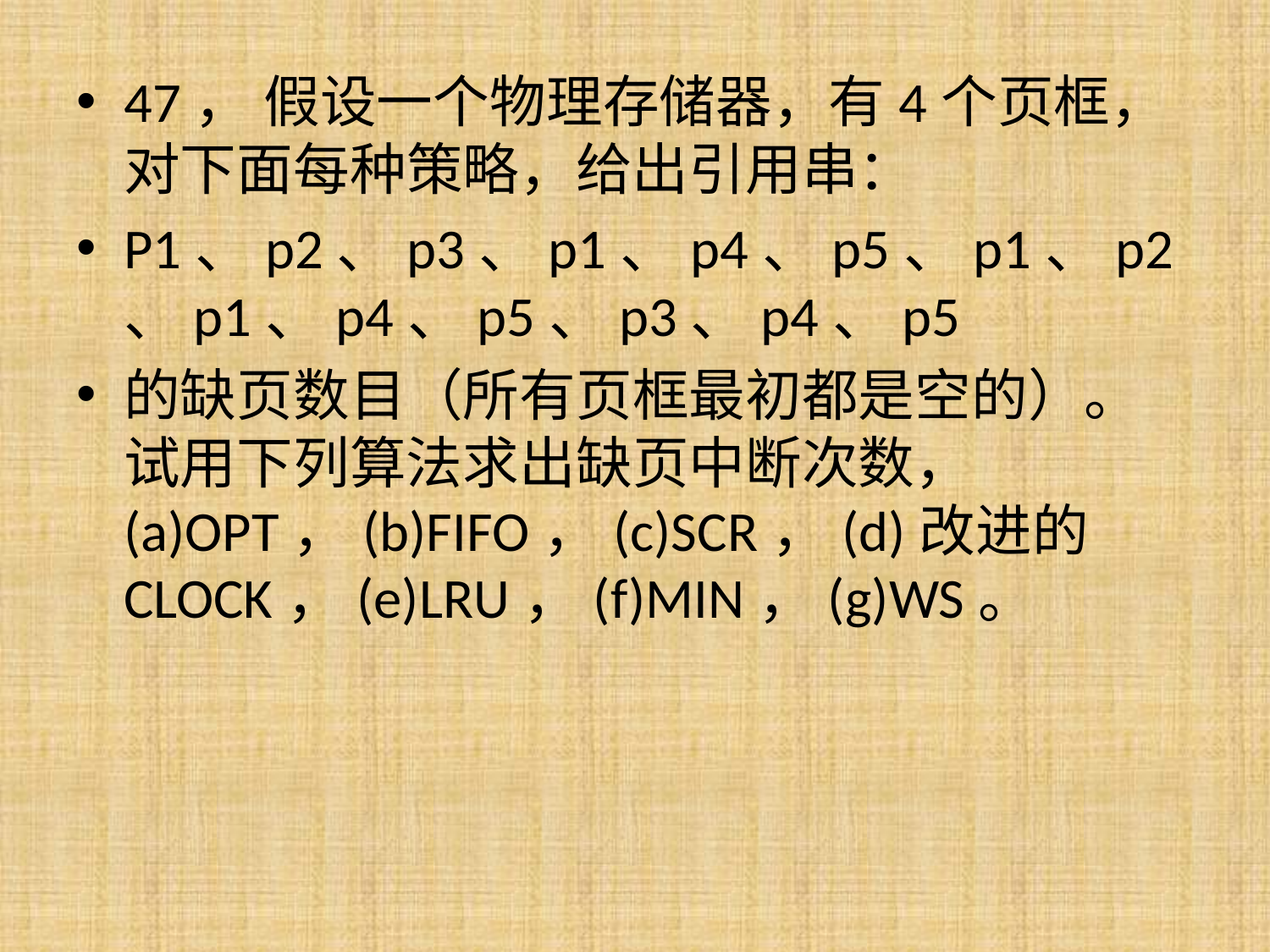

47， 假设一个物理存储器，有4个页框，对下面每种策略，给出引用串：
P1、p2、p3、p1、p4、p5、p1、p2、p1、p4、p5、p3、p4、p5
的缺页数目（所有页框最初都是空的）。试用下列算法求出缺页中断次数，(a)OPT，(b)FIFO，(c)SCR，(d)改进的CLOCK，(e)LRU，(f)MIN，(g)WS。